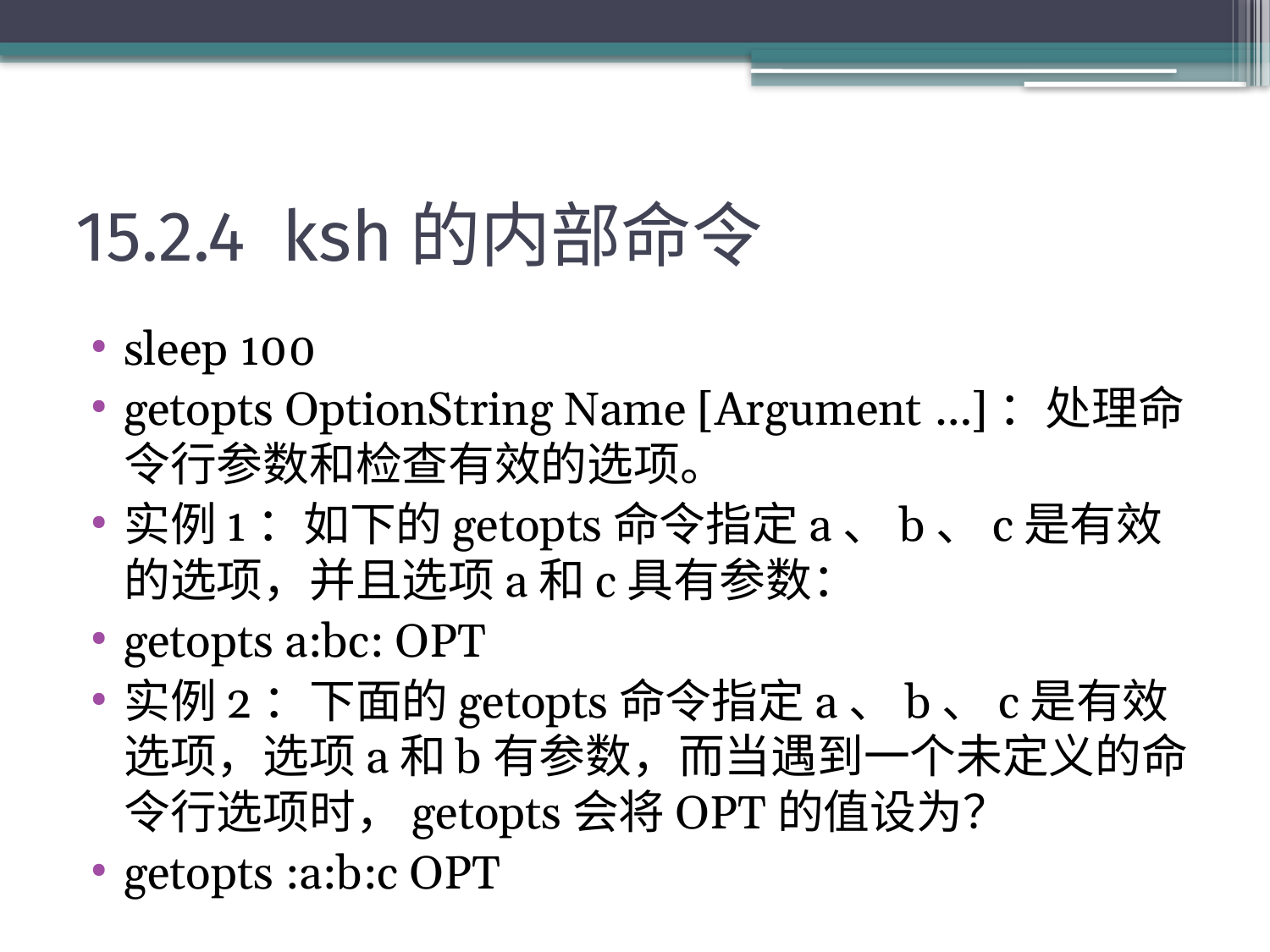

# 15.2.4  ksh的内部命令
sleep 100
getopts OptionString Name [Argument …]：处理命令行参数和检查有效的选项。
实例1：如下的getopts命令指定a、b、c是有效的选项，并且选项a和c具有参数：
getopts a:bc: OPT
实例2：下面的getopts命令指定a、b、c是有效选项，选项a和b有参数，而当遇到一个未定义的命令行选项时，getopts会将OPT的值设为？
getopts :a:b:c OPT